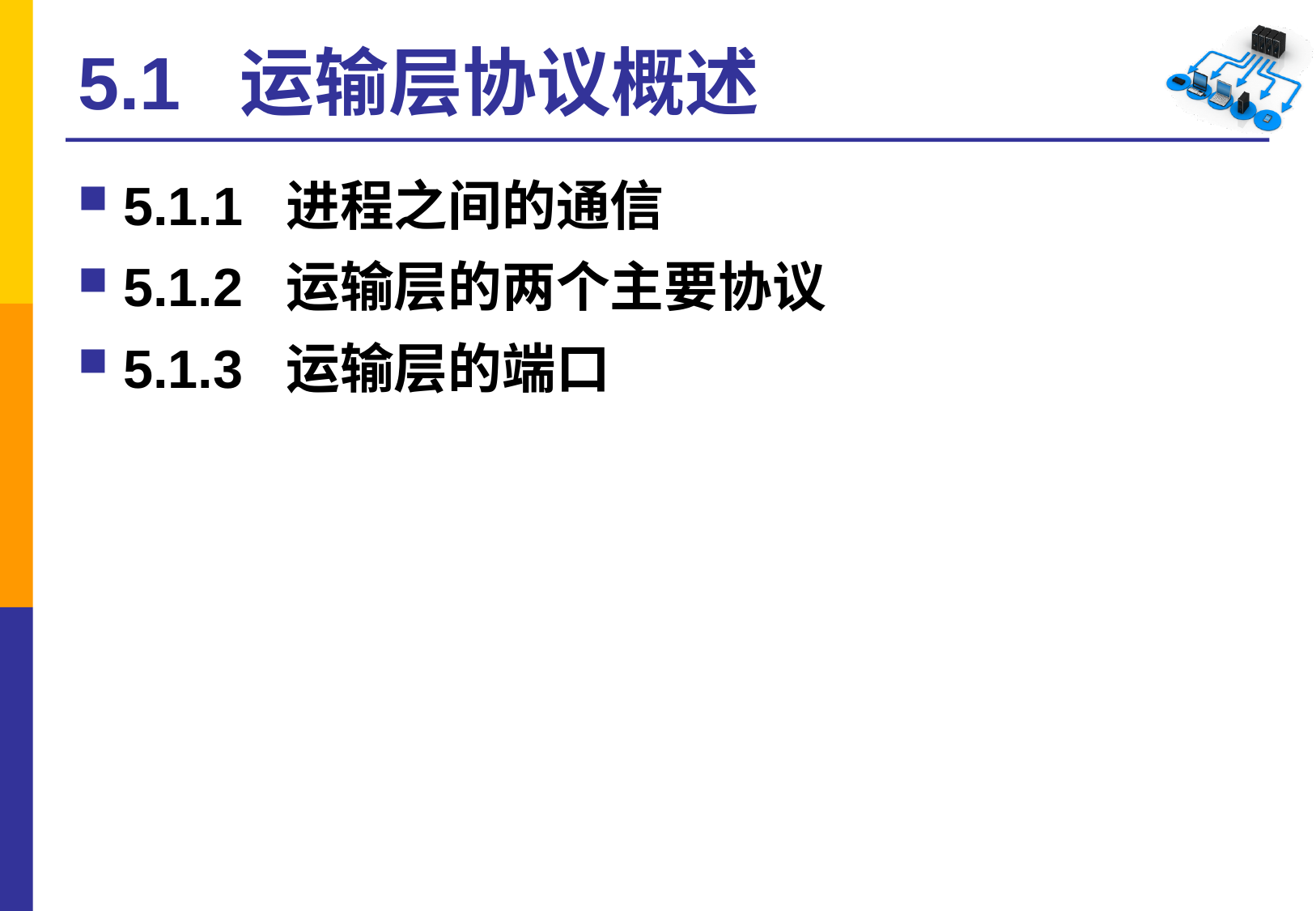

# 5.1  运输层协议概述
5.1.1  进程之间的通信
5.1.2  运输层的两个主要协议
5.1.3  运输层的端口